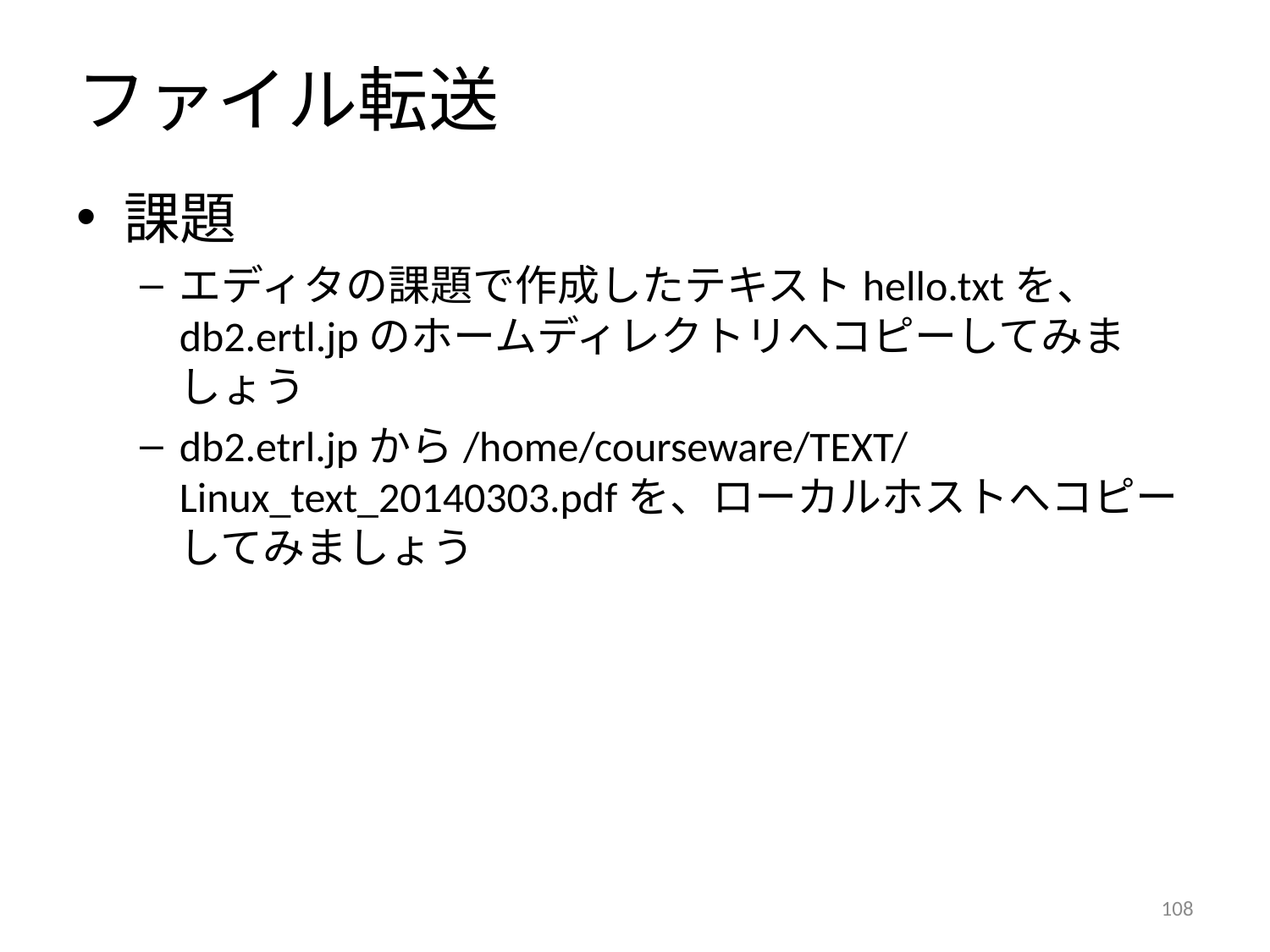

# ファイル転送
課題
エディタの課題で作成したテキストhello.txtを、
db2.ertl.jpのホームディレクトリへコピーしてみましょう
db2.etrl.jpから/home/courseware/TEXT/Linux_text_20140303.pdfを、ローカルホストへコピーしてみましょう
108